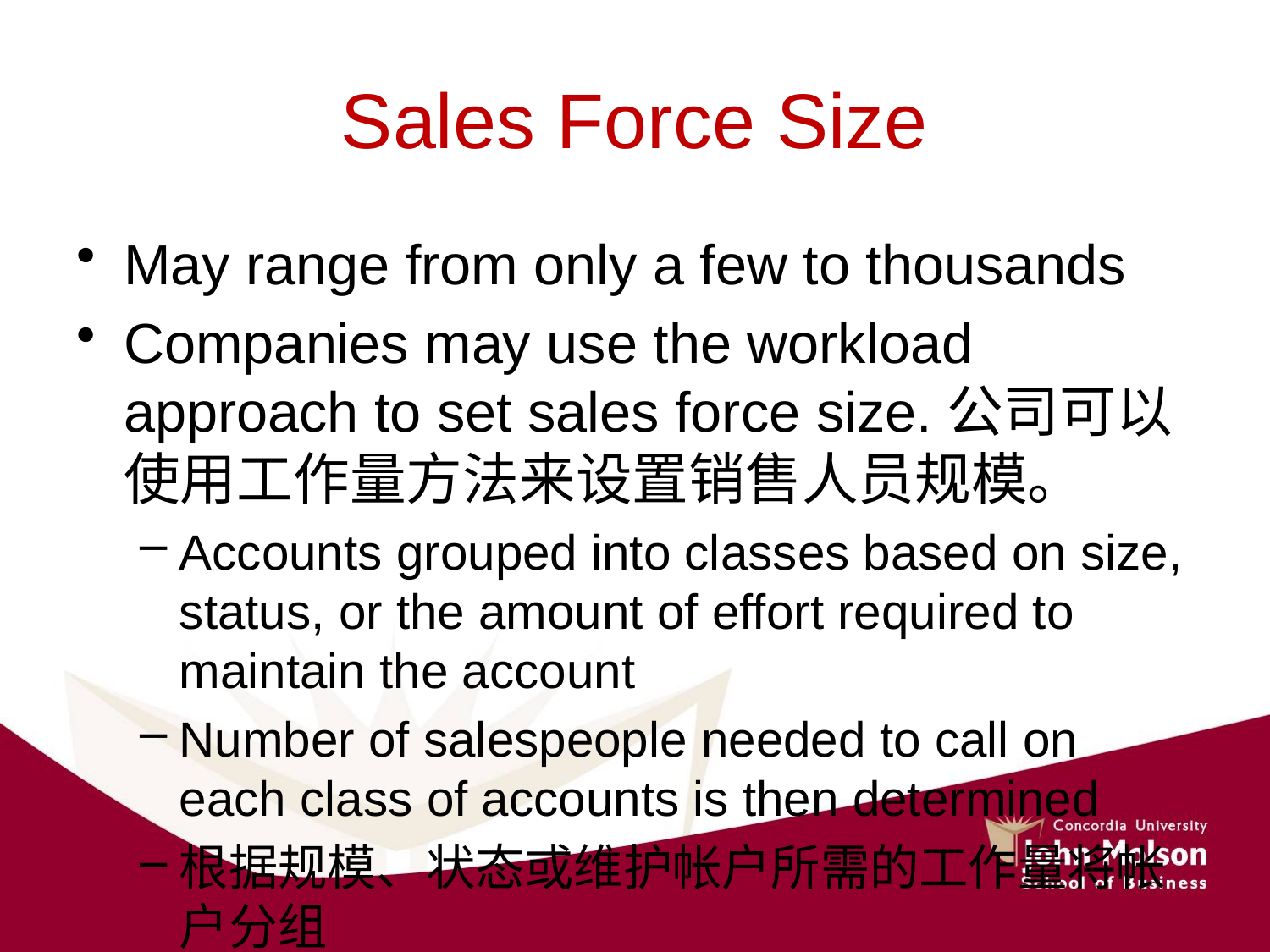

# Sales Force Size
May range from only a few to thousands
Companies may use the workload approach to set sales force size.公司可以使用工作量方法来设置销售人员规模。
Accounts grouped into classes based on size, status, or the amount of effort required to maintain the account
Number of salespeople needed to call on each class of accounts is then determined
根据规模、状态或维护帐户所需的工作量将帐户分组
然后确定需要拜访每类客户的销售人员数量